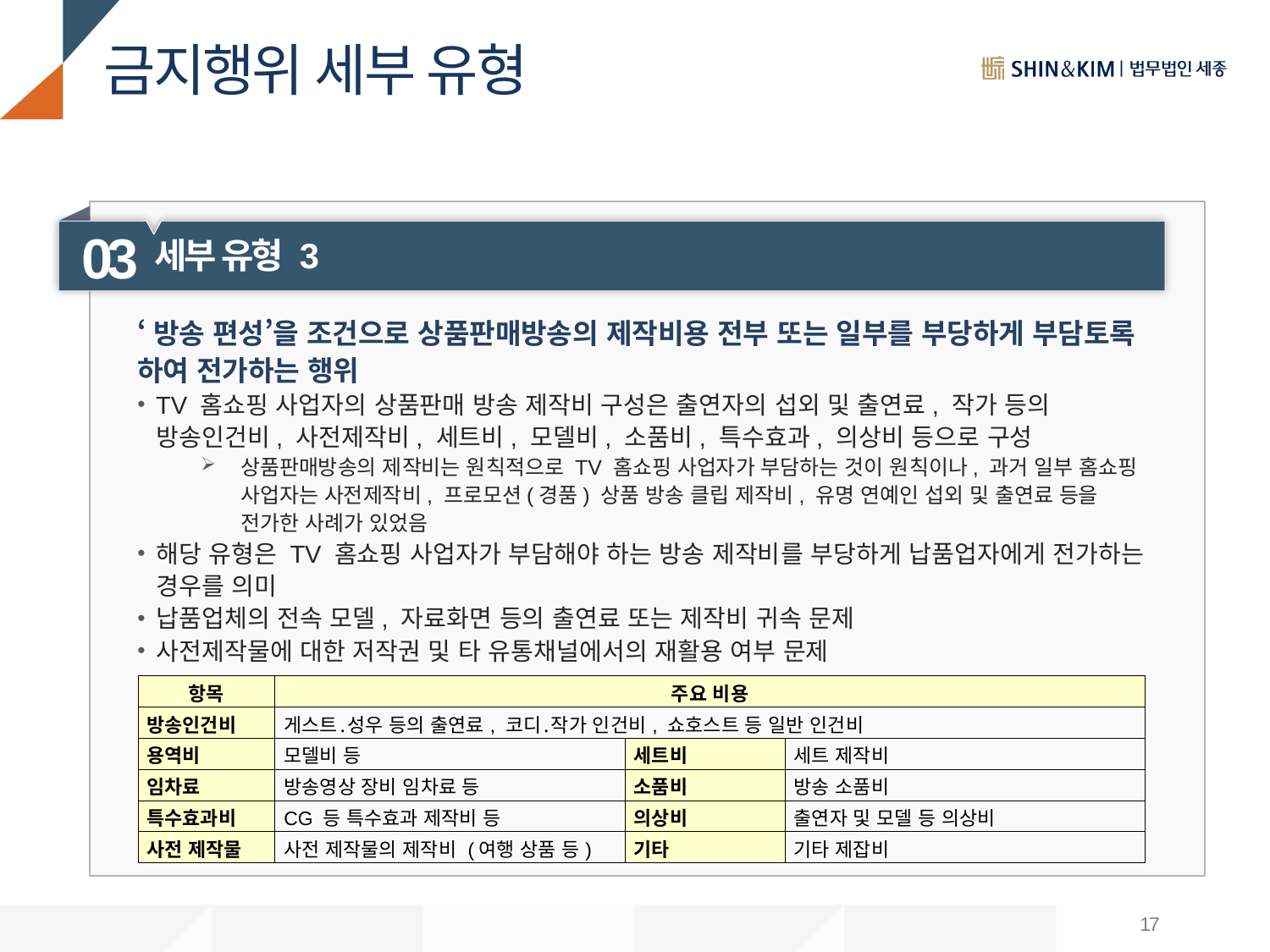

# 금지행위 세부 유형

03

세부 유형 3
세부 유형 1
‘방송 편성’을 조건으로 상품판매방송의 제작비용 전부 또는 일부를 부당하게 부담토록 하여 전가하는 행위
TV 홈쇼핑 사업자의 상품판매 방송 제작비 구성은 출연자의 섭외 및 출연료, 작가 등의 방송인건비, 사전제작비, 세트비, 모델비, 소품비, 특수효과, 의상비 등으로 구성
상품판매방송의 제작비는 원칙적으로 TV 홈쇼핑 사업자가 부담하는 것이 원칙이나, 과거 일부 홈쇼핑 사업자는 사전제작비, 프로모션(경품) 상품 방송 클립 제작비, 유명 연예인 섭외 및 출연료 등을 전가한 사례가 있었음
해당 유형은 TV 홈쇼핑 사업자가 부담해야 하는 방송 제작비를 부당하게 납품업자에게 전가하는 경우를 의미
납품업체의 전속 모델, 자료화면 등의 출연료 또는 제작비 귀속 문제
사전제작물에 대한 저작권 및 타 유통채널에서의 재활용 여부 문제
| 항목 | 주요 비용 |  |  |
| --- | --- | --- | --- |
| 방송인건비 | 게스트․성우 등의 출연료, 코디․작가 인건비, 쇼호스트 등 일반 인건비 |  |  |
| 용역비 | 모델비 등 | 세트비 | 세트 제작비 |
| 임차료 | 방송영상 장비 임차료 등 | 소품비 | 방송 소품비 |
| 특수효과비 | CG 등 특수효과 제작비 등 | 의상비 | 출연자 및 모델 등 의상비 |
| 사전 제작물 | 사전 제작물의 제작비 (여행 상품 등) | 기타 | 기타 제잡비 |